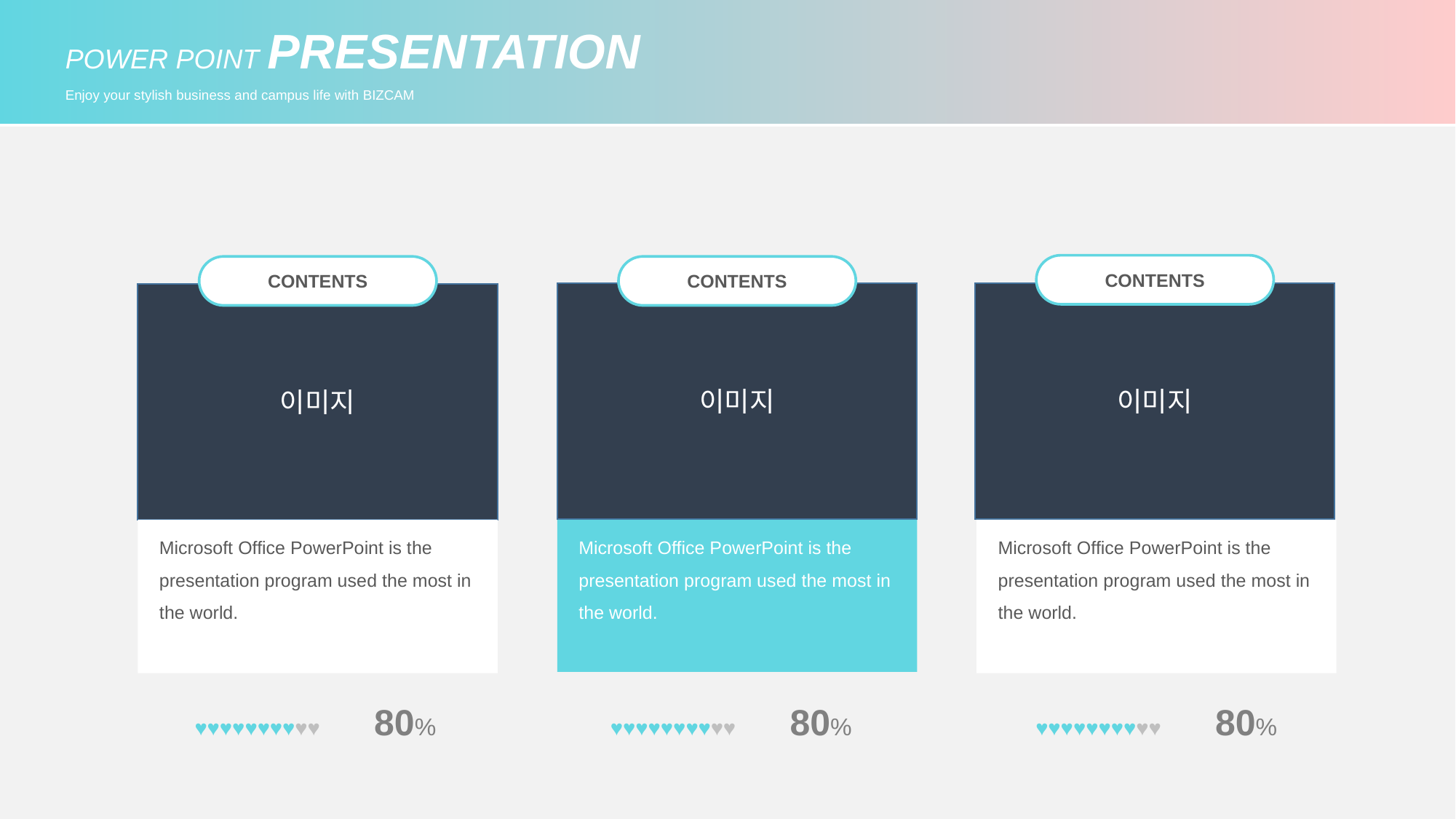

POWER POINT PRESENTATION
Enjoy your stylish business and campus life with BIZCAM
CONTENTS
CONTENTS
CONTENTS
이미지
이미지
이미지
Microsoft Office PowerPoint is the presentation program used the most in the world.
Microsoft Office PowerPoint is the presentation program used the most in the world.
Microsoft Office PowerPoint is the presentation program used the most in the world.
♥♥♥♥♥♥♥♥♥♥         80%
♥♥♥♥♥♥♥♥♥♥         80%
♥♥♥♥♥♥♥♥♥♥         80%